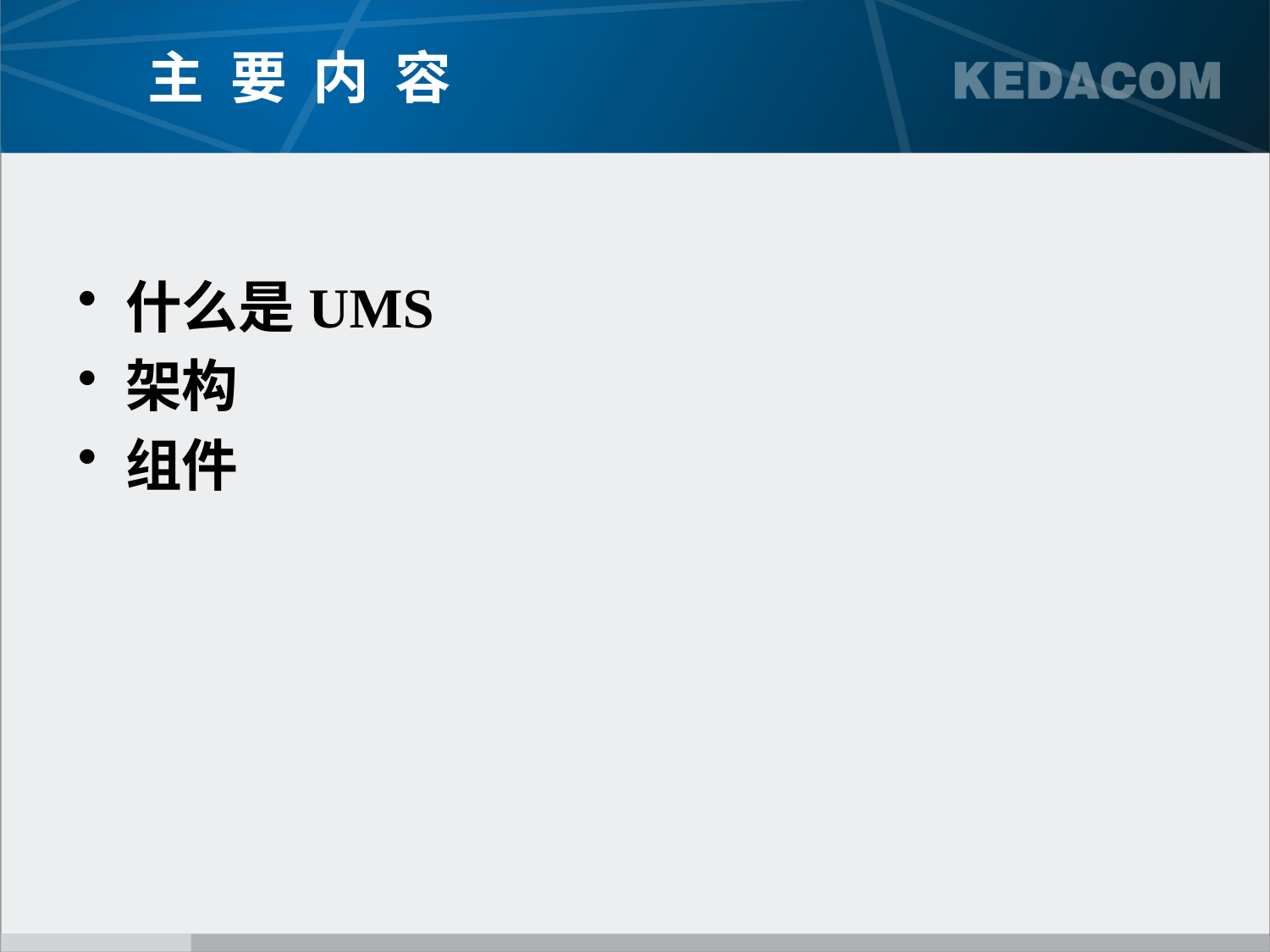

# 主  要  内  容

什么是UMS
架构
组件